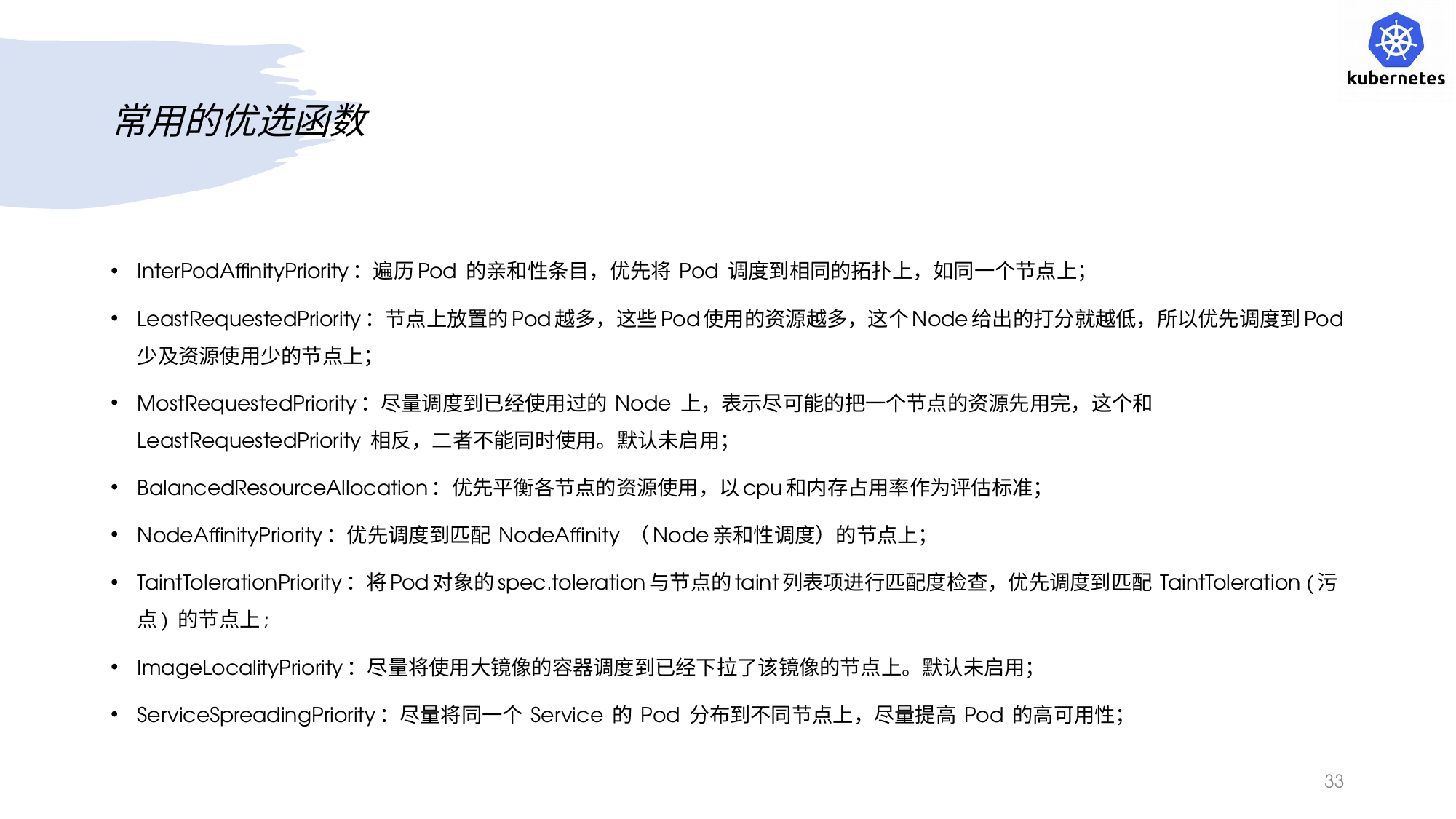

# 常用的优选函数
InterPodAffinityPriority：遍历Pod 的亲和性条目，优先将 Pod 调度到相同的拓扑上，如同一个节点上；
LeastRequestedPriority：节点上放置的Pod越多，这些Pod使用的资源越多，这个Node给出的打分就越低，所以优先调度到Pod少及资源使用少的节点上；
MostRequestedPriority：尽量调度到已经使用过的 Node 上，表示尽可能的把一个节点的资源先用完，这个和 LeastRequestedPriority 相反，二者不能同时使用。默认未启用；
BalancedResourceAllocation：优先平衡各节点的资源使用，以cpu和内存占用率作为评估标准；
NodeAffinityPriority：优先调度到匹配 NodeAffinity （Node亲和性调度）的节点上；
TaintTolerationPriority：将Pod对象的spec.toleration与节点的taint列表项进行匹配度检查，优先调度到匹配 TaintToleration (污点) 的节点上;
ImageLocalityPriority：尽量将使用大镜像的容器调度到已经下拉了该镜像的节点上。默认未启用；
ServiceSpreadingPriority：尽量将同一个 Service 的 Pod 分布到不同节点上，尽量提高 Pod 的高可用性；

33